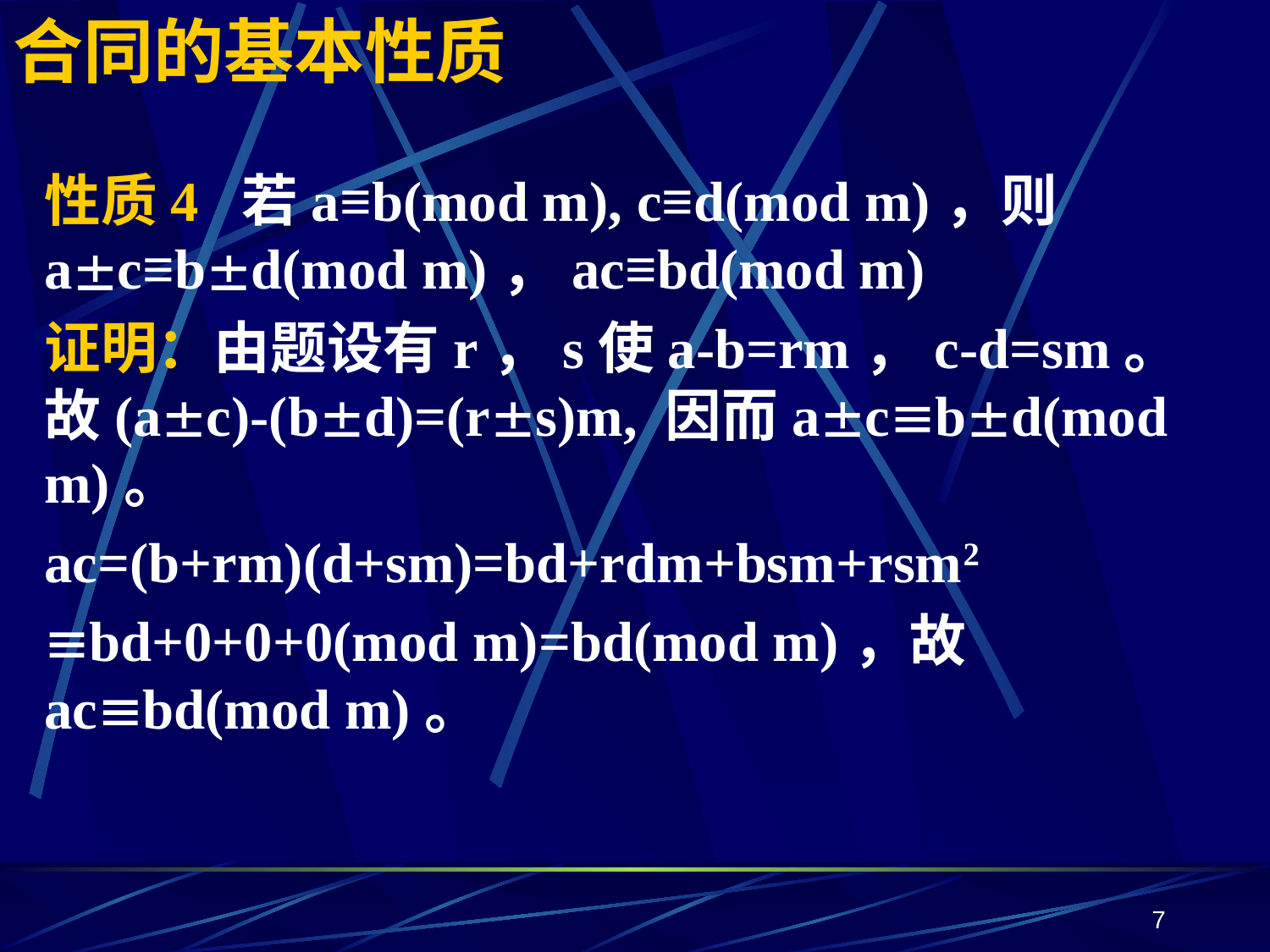

# 合同的基本性质
性质4  若a≡b(mod m), c≡d(mod m)，则a±c≡b±d(mod m)，ac≡bd(mod m)
证明：由题设有r，s使a-b=rm，c-d=sm。
故(a±c)-(b±d)=(r±s)m, 因而a±c≡b±d(mod m)。
ac=(b+rm)(d+sm)=bd+rdm+bsm+rsm2
≡bd+0+0+0(mod m)=bd(mod m)，故ac≡bd(mod m)。

7